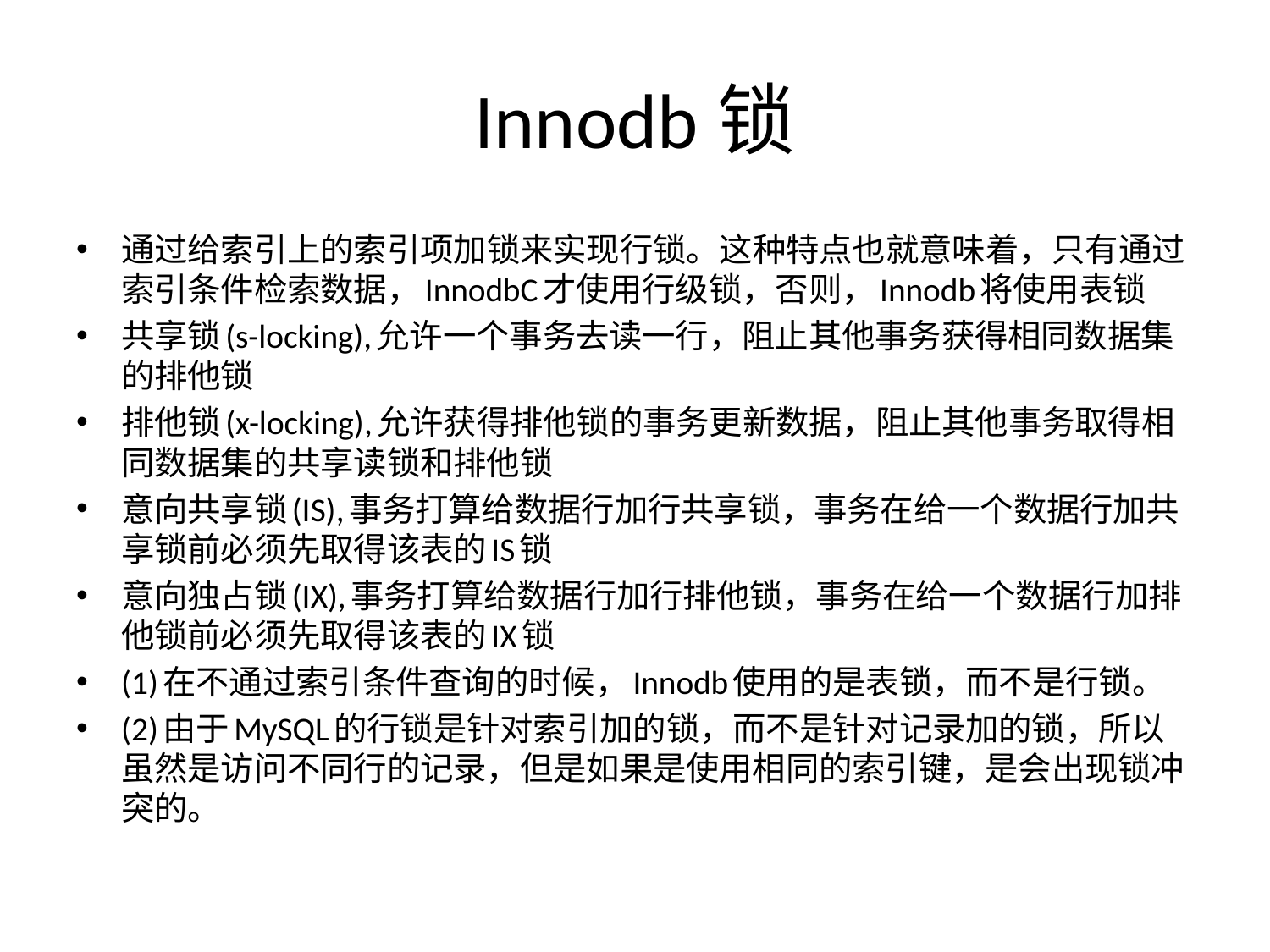

# Innodb锁
通过给索引上的索引项加锁来实现行锁。这种特点也就意味着，只有通过索引条件检索数据，InnodbC才使用行级锁，否则，Innodb将使用表锁
共享锁(s-locking),允许一个事务去读一行，阻止其他事务获得相同数据集的排他锁
排他锁(x-locking),允许获得排他锁的事务更新数据，阻止其他事务取得相同数据集的共享读锁和排他锁
意向共享锁(IS),事务打算给数据行加行共享锁，事务在给一个数据行加共享锁前必须先取得该表的IS锁
意向独占锁(IX),事务打算给数据行加行排他锁，事务在给一个数据行加排他锁前必须先取得该表的IX锁
(1)在不通过索引条件查询的时候，Innodb使用的是表锁，而不是行锁。
(2)由于MySQL的行锁是针对索引加的锁，而不是针对记录加的锁，所以虽然是访问不同行的记录，但是如果是使用相同的索引键，是会出现锁冲突的。